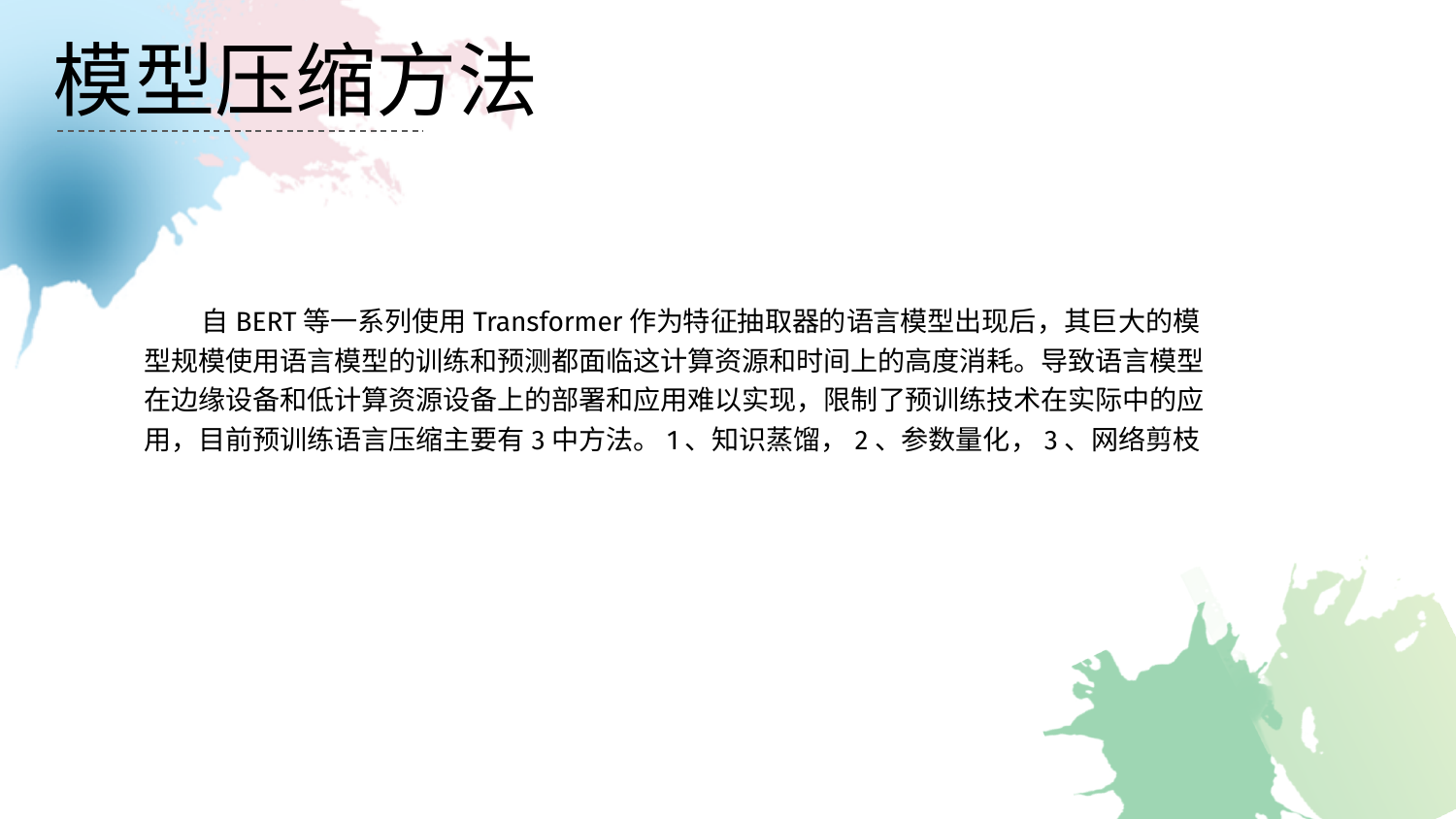

模型压缩方法
自BERT等一系列使用Transformer作为特征抽取器的语言模型出现后，其巨大的模型规模使用语言模型的训练和预测都面临这计算资源和时间上的高度消耗。导致语言模型在边缘设备和低计算资源设备上的部署和应用难以实现，限制了预训练技术在实际中的应用，目前预训练语言压缩主要有3中方法。1、知识蒸馏，2、参数量化，3、网络剪枝